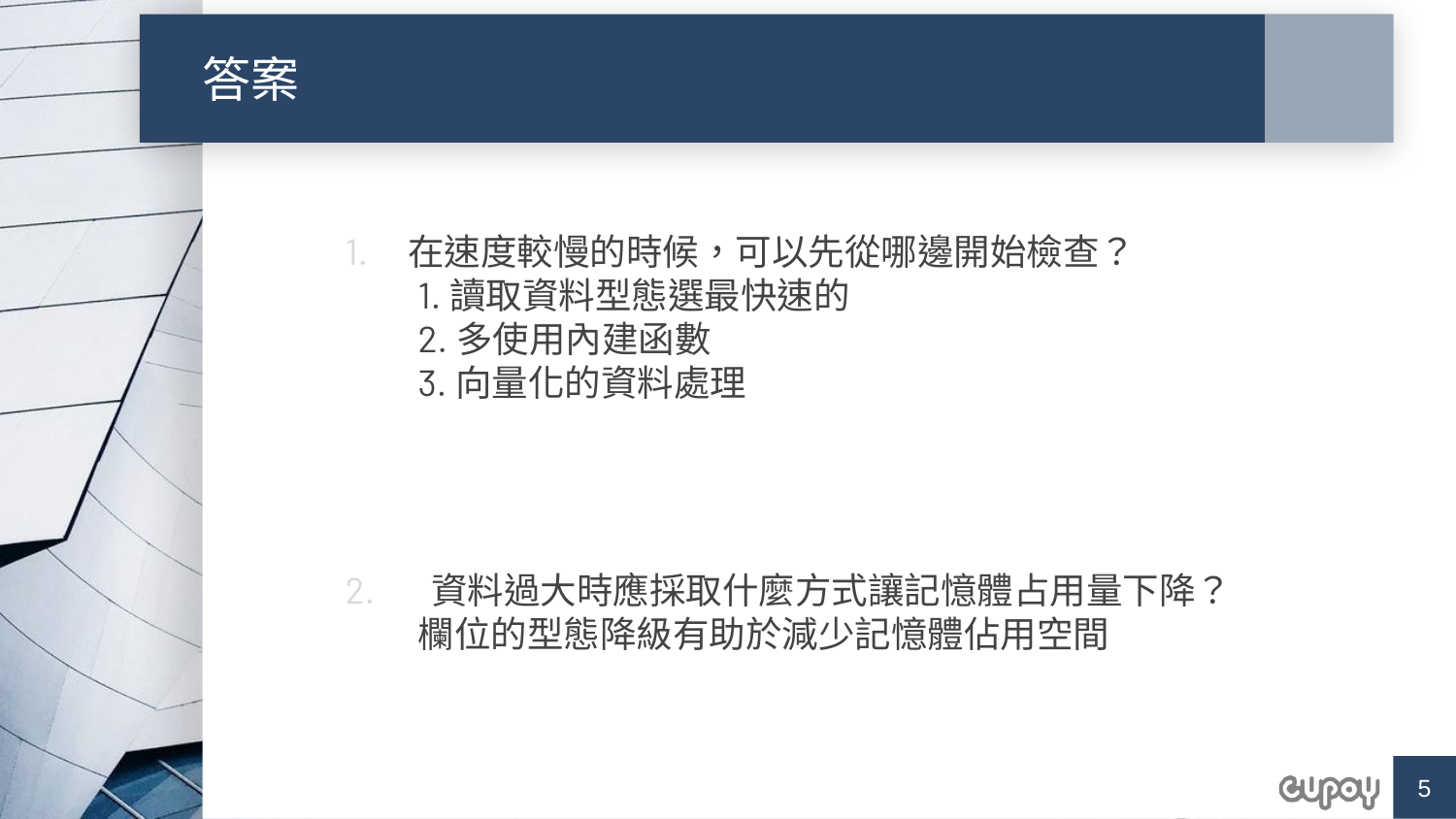

# 答案
在速度較慢的時候，可以先從哪邊開始檢查？
1.讀取資料型態選最快速的
2.多使用內建函數
3.向量化的資料處理

  資料過大時應採取什麼方式讓記憶體占用量下降？
欄位的型態降級有助於減少記憶體佔用空間
5